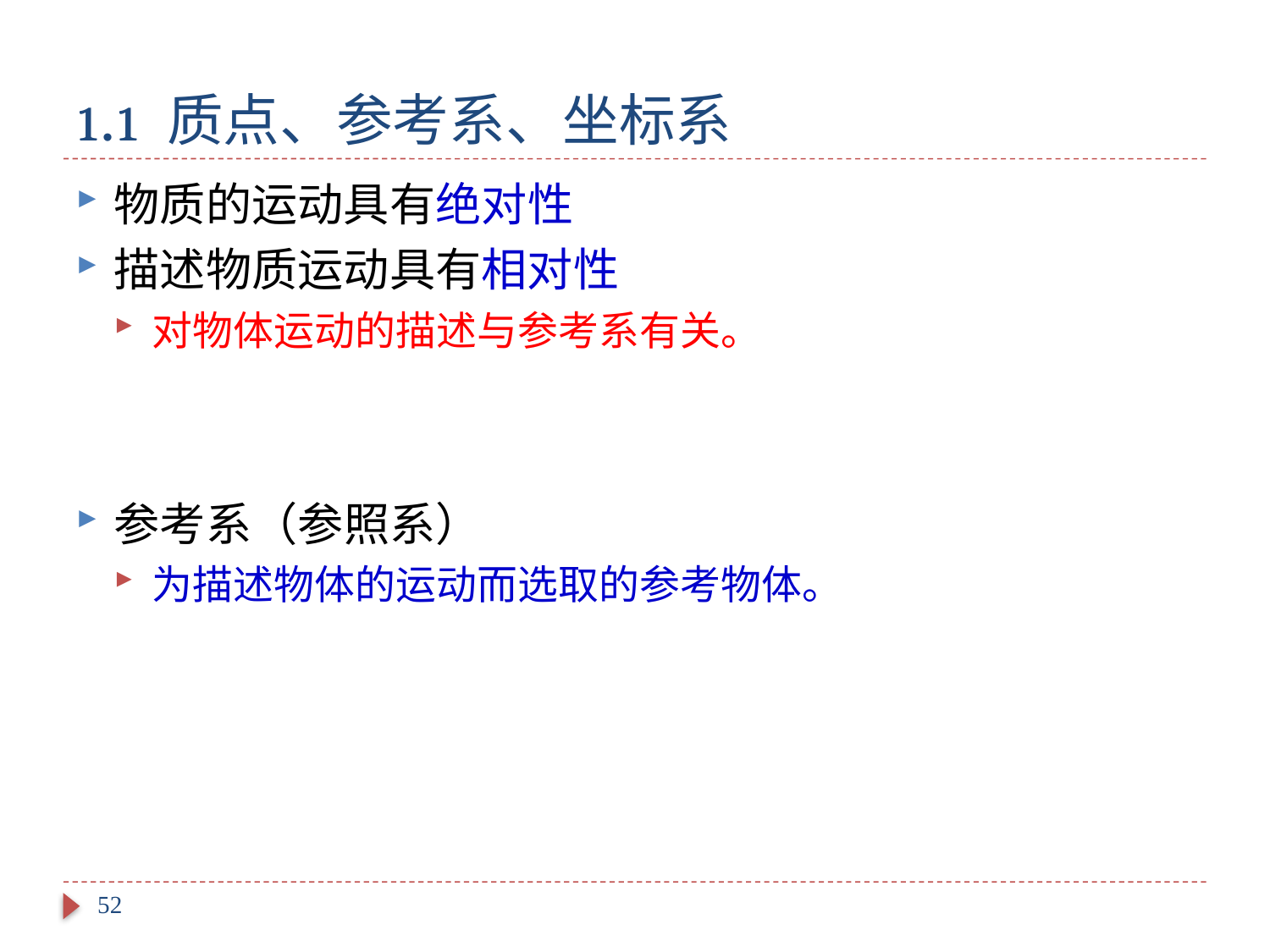

# 1.1 质点、参考系、坐标系
物质的运动具有绝对性
描述物质运动具有相对性
对物体运动的描述与参考系有关。

参考系（参照系）
为描述物体的运动而选取的参考物体。
52